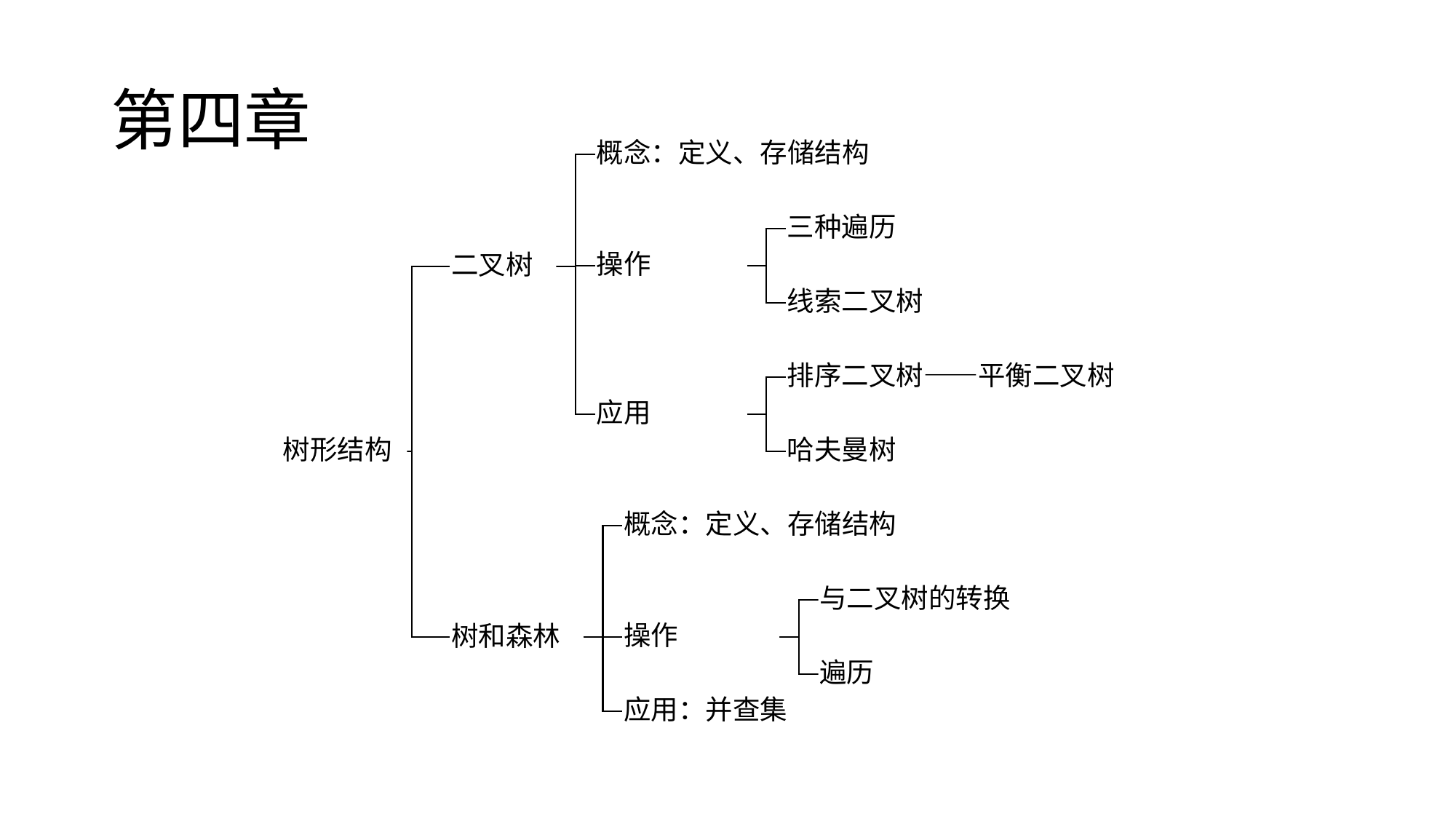

# 第四章

树形结构
二叉树
概念：定义、存储结构
操作
三种遍历
线索二叉树
应用
排序二叉树——平衡二叉树
哈夫曼树
树和森林
概念：定义、存储结构
操作
与二叉树的转换
遍历
应用：并查集